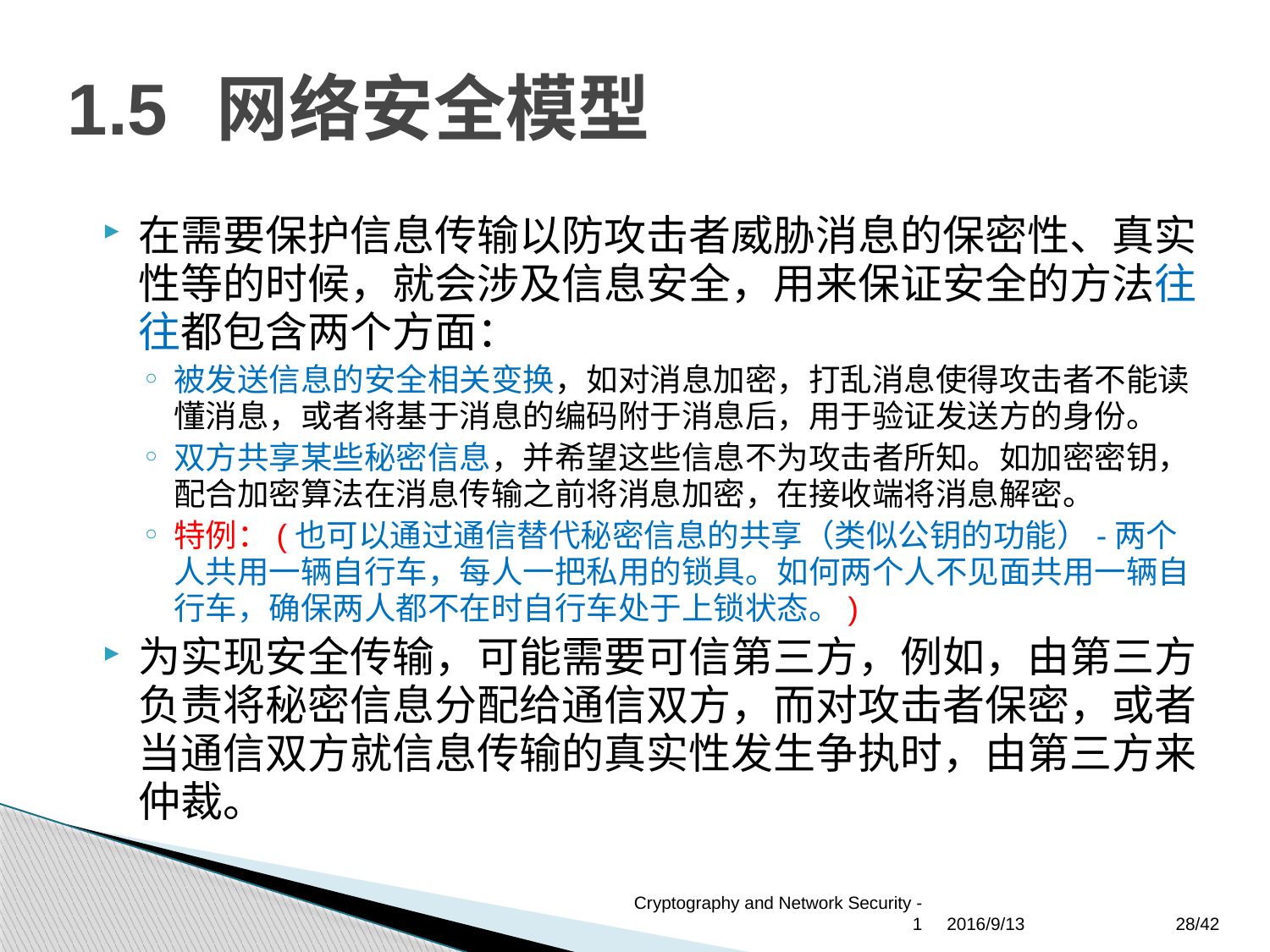

# 1.5 网络安全模型
在需要保护信息传输以防攻击者威胁消息的保密性、真实性等的时候，就会涉及信息安全，用来保证安全的方法往往都包含两个方面：
被发送信息的安全相关变换，如对消息加密，打乱消息使得攻击者不能读懂消息，或者将基于消息的编码附于消息后，用于验证发送方的身份。
双方共享某些秘密信息，并希望这些信息不为攻击者所知。如加密密钥，配合加密算法在消息传输之前将消息加密，在接收端将消息解密。
特例：(也可以通过通信替代秘密信息的共享（类似公钥的功能）-两个人共用一辆自行车，每人一把私用的锁具。如何两个人不见面共用一辆自行车，确保两人都不在时自行车处于上锁状态。)
为实现安全传输，可能需要可信第三方，例如，由第三方负责将秘密信息分配给通信双方，而对攻击者保密，或者当通信双方就信息传输的真实性发生争执时，由第三方来仲裁。
Cryptography and Network Security - 1
2016/9/13
28/42